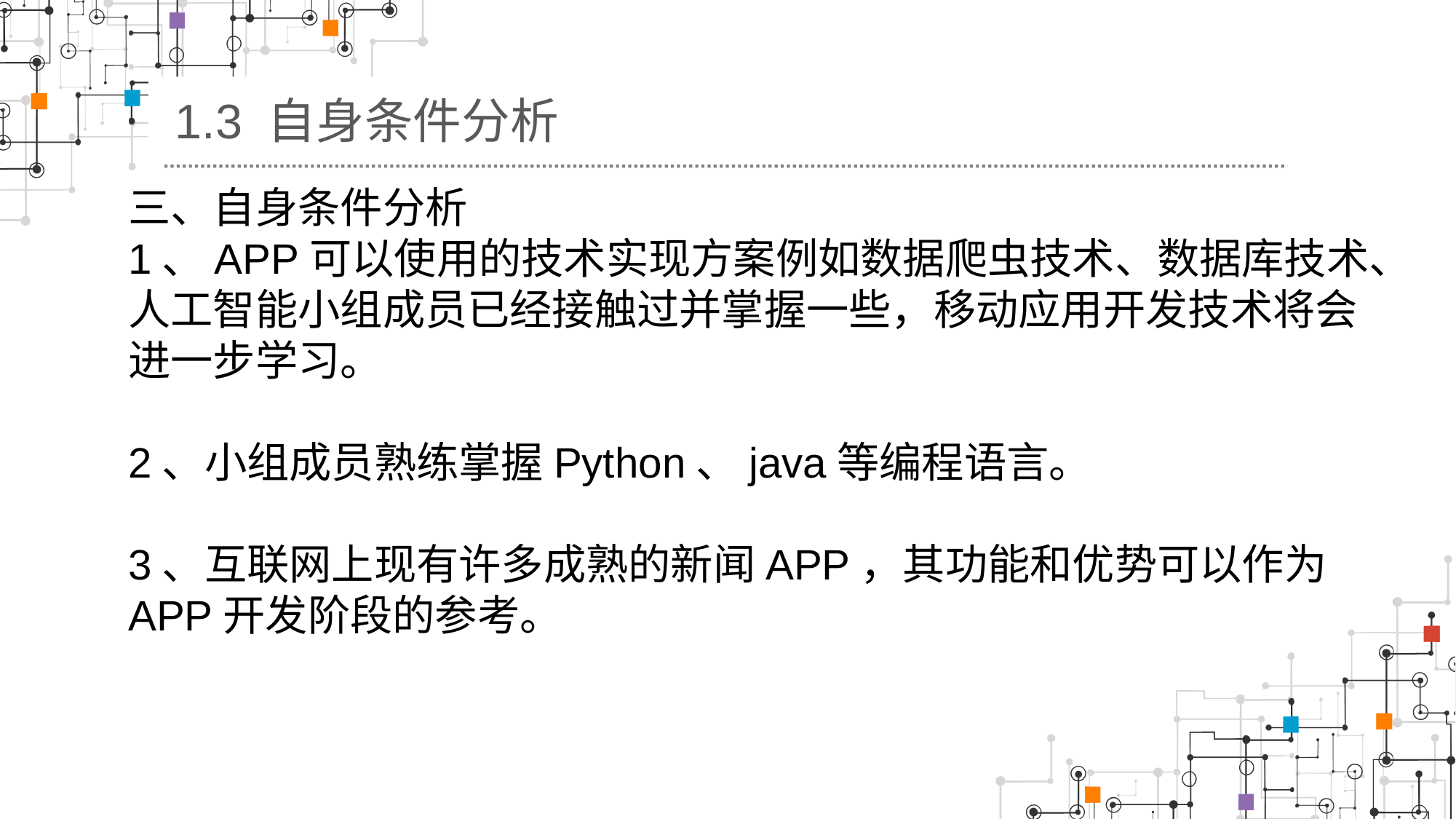

1.3 自身条件分析

三、自身条件分析
1、APP可以使用的技术实现方案例如数据爬虫技术、数据库技术、人工智能小组成员已经接触过并掌握一些，移动应用开发技术将会进一步学习。

2、小组成员熟练掌握Python、java等编程语言。

3、互联网上现有许多成熟的新闻APP，其功能和优势可以作为APP开发阶段的参考。

MORE THEN
YOU WAIT
TODAY